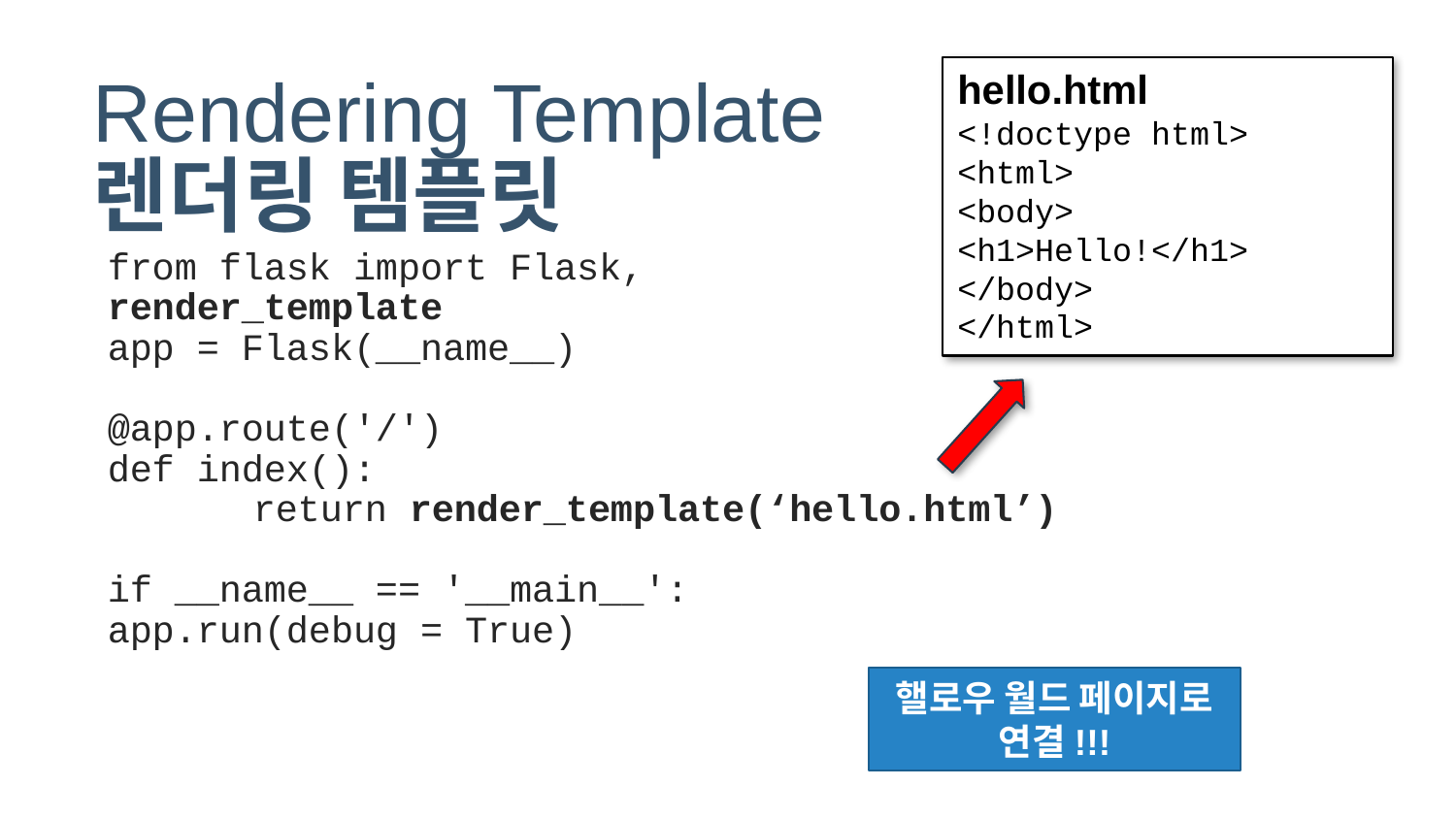

hello.html
<!doctype html> <html>
<body> <h1>Hello!</h1> </body>
</html>
# Rendering Template 렌더링 템플릿
from flask import Flask,
render_template
app = Flask(__name__)
@app.route('/')
def index():
	return render_template(‘hello.html’)
if __name__ == '__main__':
app.run(debug = True)

핼로우 월드 페이지로 연결!!!